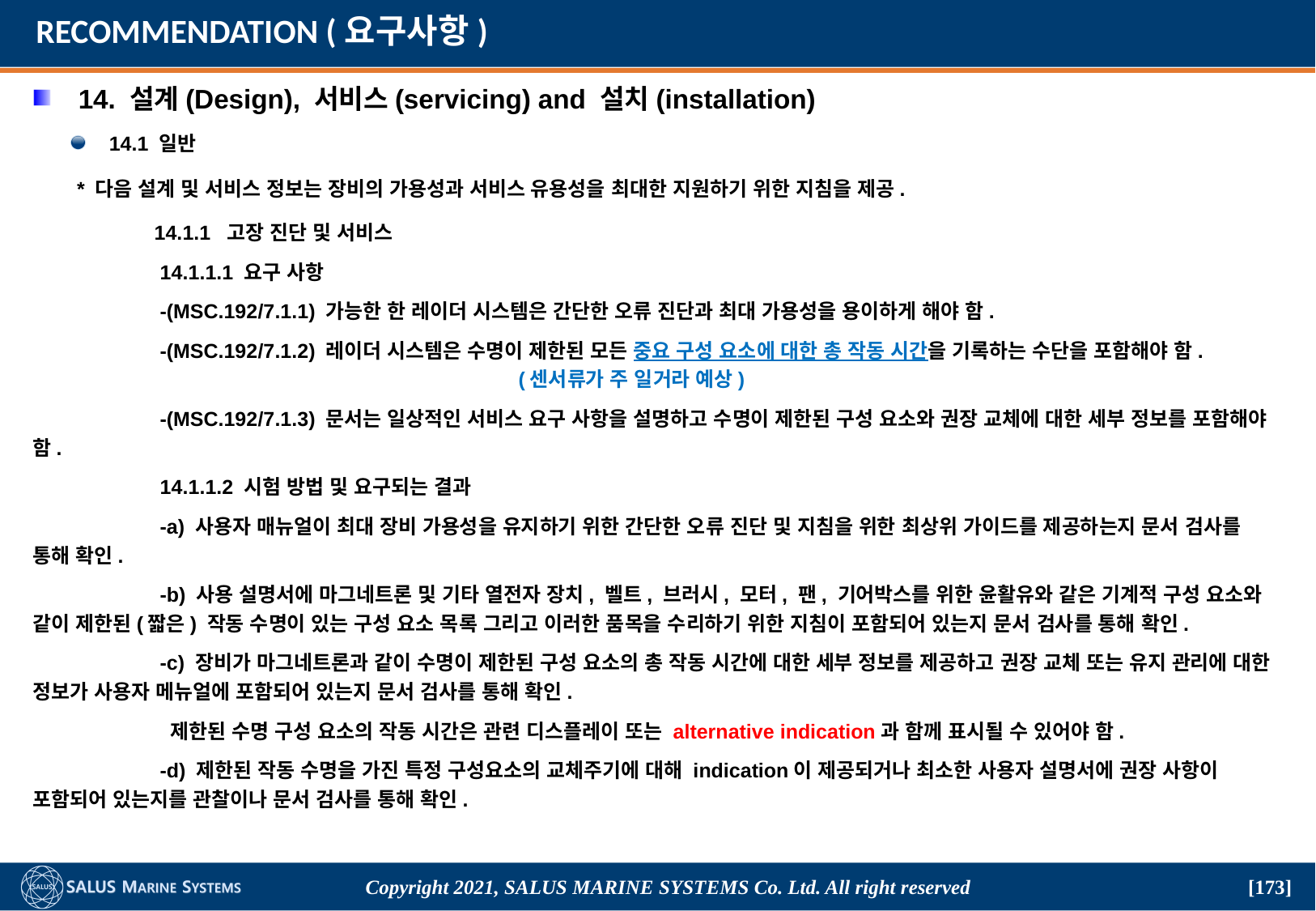

# RECOMMENDATION (요구사항)
14. 설계(Design), 서비스(servicing) and 설치(installation)
14.1 일반
 * 다음 설계 및 서비스 정보는 장비의 가용성과 서비스 유용성을 최대한 지원하기 위한 지침을 제공.
	14.1.1  고장 진단 및 서비스
	 14.1.1.1 요구 사항
	 -(MSC.192/7.1.1) 가능한 한 레이더 시스템은 간단한 오류 진단과 최대 가용성을 용이하게 해야 함.
	 -(MSC.192/7.1.2) 레이더 시스템은 수명이 제한된 모든 중요 구성 요소에 대한 총 작동 시간을 기록하는 수단을 포함해야 함.					(센서류가 주 일거라 예상)
	 -(MSC.192/7.1.3) 문서는 일상적인 서비스 요구 사항을 설명하고 수명이 제한된 구성 요소와 권장 교체에 대한 세부 정보를 포함해야 함.
	 14.1.1.2 시험 방법 및 요구되는 결과
	 -a) 사용자 매뉴얼이 최대 장비 가용성을 유지하기 위한 간단한 오류 진단 및 지침을 위한 최상위 가이드를 제공하는지 문서 검사를 통해 확인.
	 -b) 사용 설명서에 마그네트론 및 기타 열전자 장치, 벨트, 브러시, 모터, 팬, 기어박스를 위한 윤활유와 같은 기계적 구성 요소와 같이 제한된(짧은) 작동 수명이 있는 구성 요소 목록 그리고 이러한 품목을 수리하기 위한 지침이 포함되어 있는지 문서 검사를 통해 확인.
	 -c) 장비가 마그네트론과 같이 수명이 제한된 구성 요소의 총 작동 시간에 대한 세부 정보를 제공하고 권장 교체 또는 유지 관리에 대한 정보가 사용자 메뉴얼에 포함되어 있는지 문서 검사를 통해 확인.
	  제한된 수명 구성 요소의 작동 시간은 관련 디스플레이 또는 alternative indication과 함께 표시될 수 있어야 함.
	 -d) 제한된 작동 수명을 가진 특정 구성요소의 교체주기에 대해 indication이 제공되거나 최소한 사용자 설명서에 권장 사항이 포함되어 있는지를 관찰이나 문서 검사를 통해 확인.
Copyright 2021, SALUS Marine Systems Co. Ltd. All right reserved
[173]